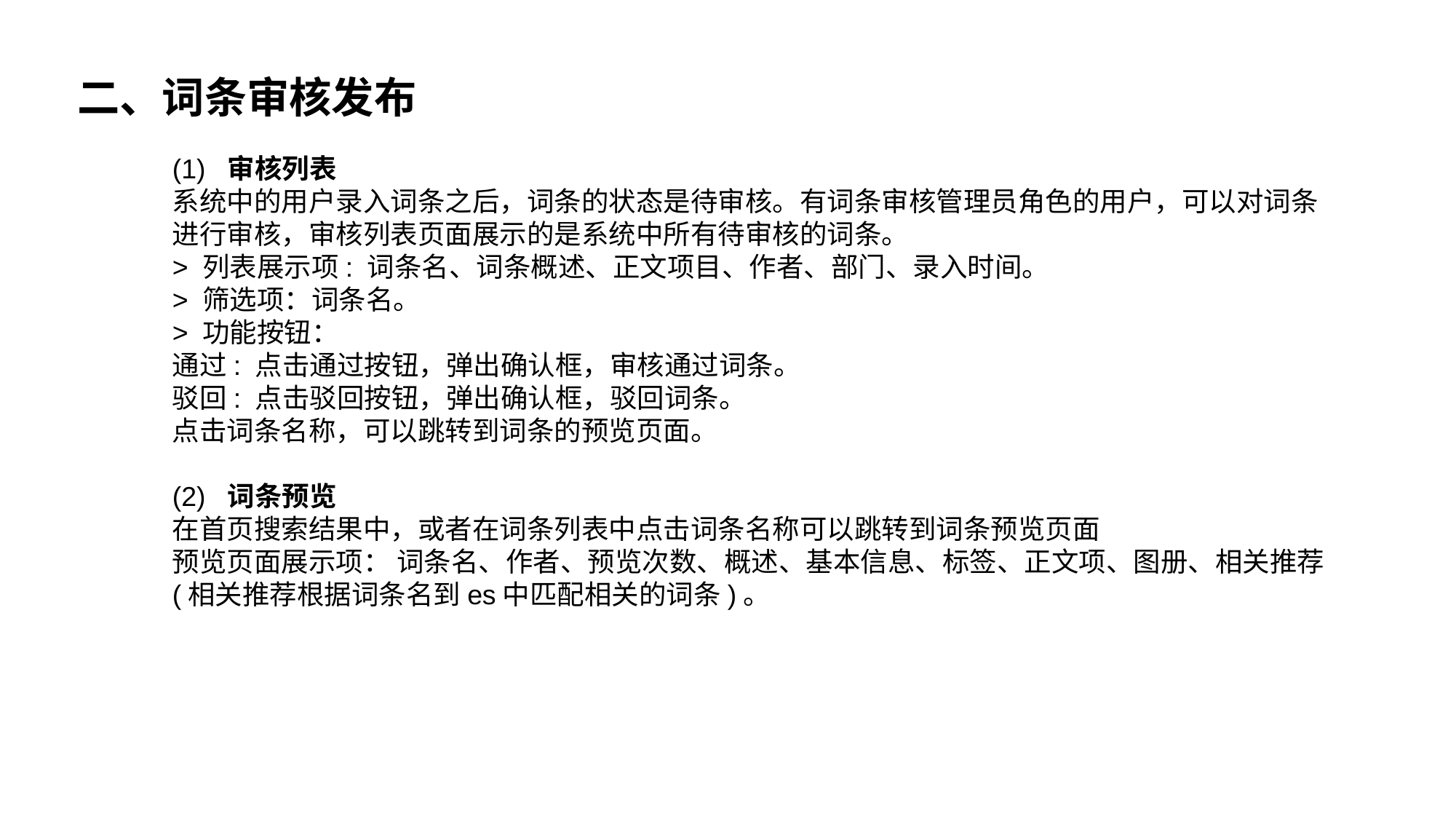

二、词条审核发布
(1)  审核列表
系统中的用户录入词条之后，词条的状态是待审核。有词条审核管理员角色的用户，可以对词条进行审核，审核列表页面展示的是系统中所有待审核的词条。
> 列表展示项: 词条名、词条概述、正文项目、作者、部门、录入时间。
> 筛选项：词条名。
> 功能按钮：
通过: 点击通过按钮，弹出确认框，审核通过词条。
驳回: 点击驳回按钮，弹出确认框，驳回词条。
点击词条名称，可以跳转到词条的预览页面。

(2)  词条预览
在首页搜索结果中，或者在词条列表中点击词条名称可以跳转到词条预览页面
预览页面展示项： 词条名、作者、预览次数、概述、基本信息、标签、正文项、图册、相关推荐(相关推荐根据词条名到es中匹配相关的词条)。